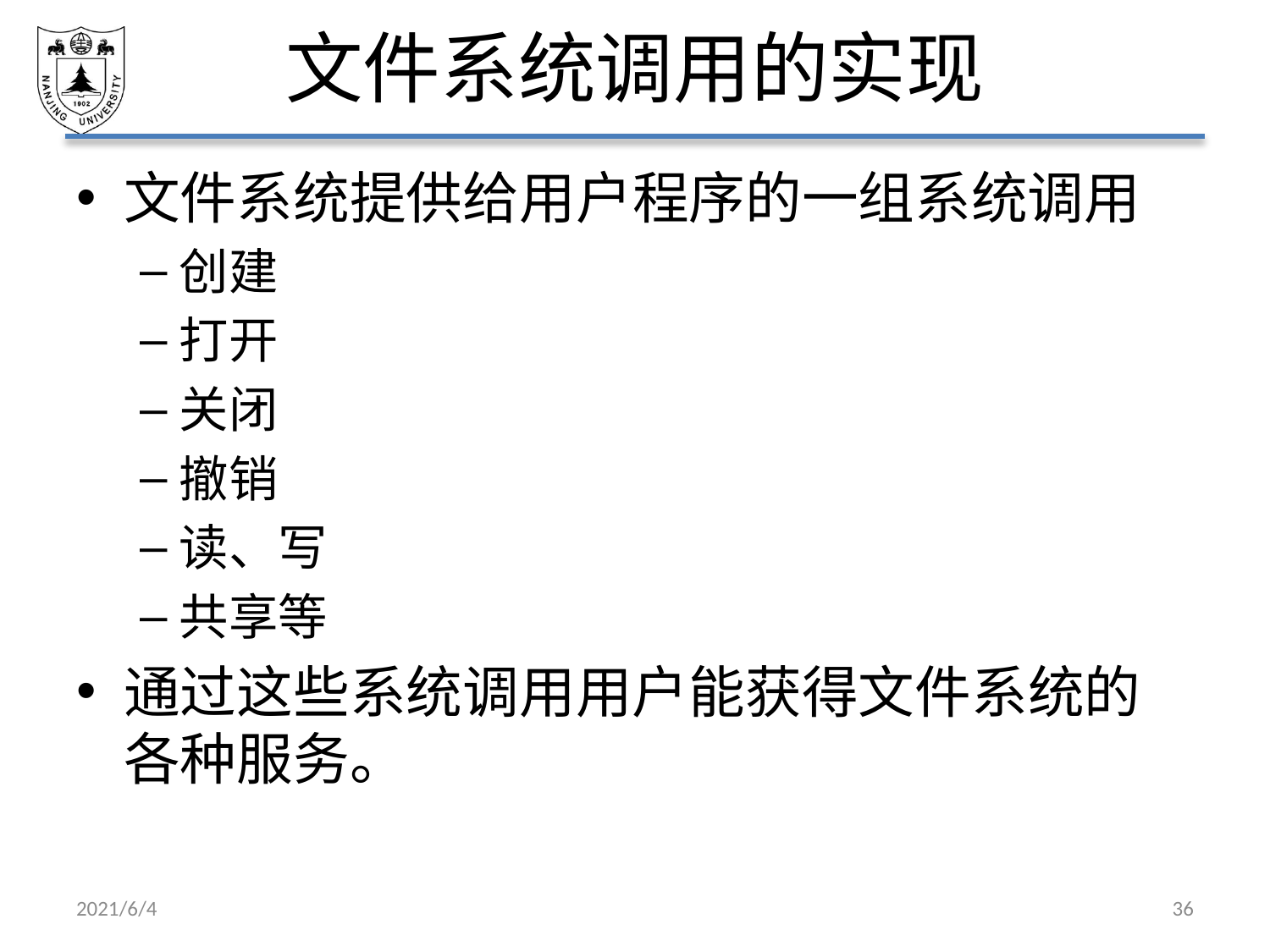

# 文件系统调用的实现
文件系统提供给用户程序的一组系统调用
创建
打开
关闭
撤销
读、写
共享等
通过这些系统调用用户能获得文件系统的各种服务。

2021/6/4
36